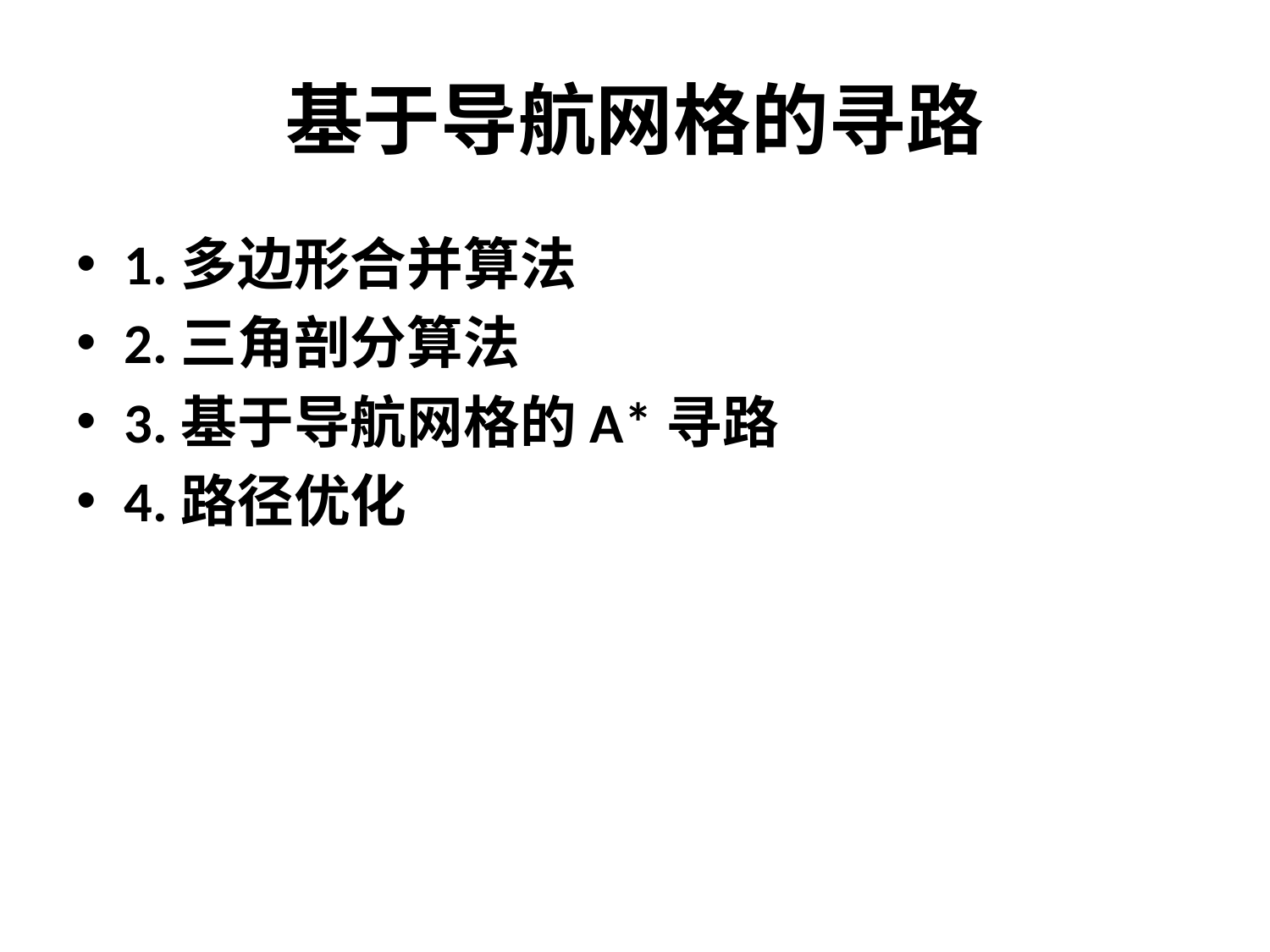

# 基于导航网格的寻路
1.多边形合并算法
2.三角剖分算法
3.基于导航网格的A*寻路
4.路径优化